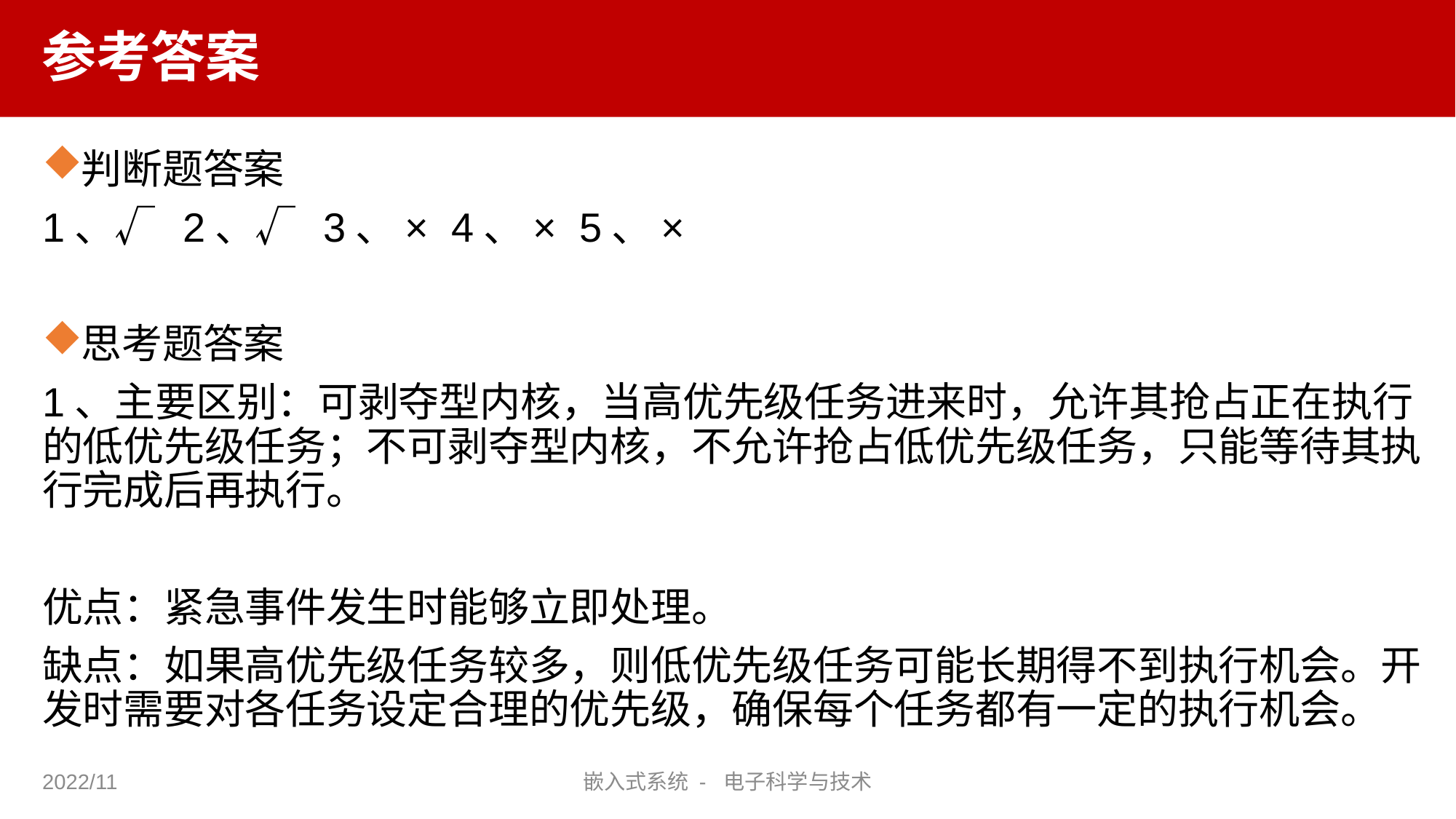

# 参考答案
判断题答案
1、√  2、√  3、×  4、×  5、×

思考题答案
1、主要区别：可剥夺型内核，当高优先级任务进来时，允许其抢占正在执行的低优先级任务；不可剥夺型内核，不允许抢占低优先级任务，只能等待其执行完成后再执行。

优点：紧急事件发生时能够立即处理。
缺点：如果高优先级任务较多，则低优先级任务可能长期得不到执行机会。开发时需要对各任务设定合理的优先级，确保每个任务都有一定的执行机会。
2022/11
嵌入式系统 -  电子科学与技术
9